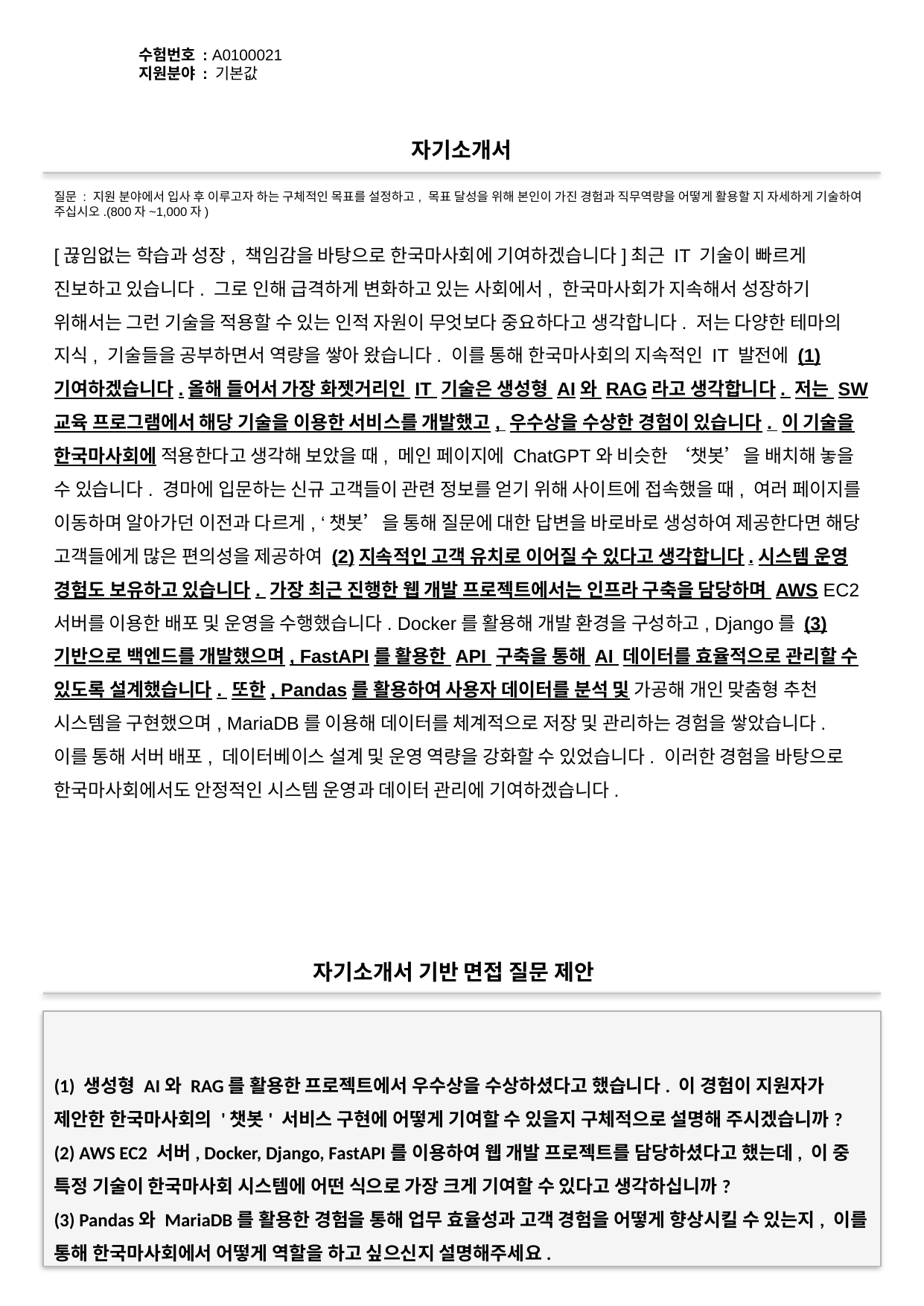

수험번호 : A0100021
지원분야 : 기본값
#

자기소개서

질문 : 지원 분야에서 입사 후 이루고자 하는 구체적인 목표를 설정하고, 목표 달성을 위해 본인이 가진 경험과 직무역량을 어떻게 활용할 지 자세하게 기술하여 주십시오.(800자~1,000자)

[끊임없는 학습과 성장, 책임감을 바탕으로 한국마사회에 기여하겠습니다]최근 IT 기술이 빠르게 진보하고 있습니다. 그로 인해 급격하게 변화하고 있는 사회에서, 한국마사회가 지속해서 성장하기 위해서는 그런 기술을 적용할 수 있는 인적 자원이 무엇보다 중요하다고 생각합니다. 저는 다양한 테마의 지식, 기술들을 공부하면서 역량을 쌓아 왔습니다. 이를 통해 한국마사회의 지속적인 IT 발전에 (1)기여하겠습니다.올해 들어서 가장 화젯거리인 IT 기술은 생성형 AI와 RAG라고 생각합니다. 저는 SW 교육 프로그램에서 해당 기술을 이용한 서비스를 개발했고, 우수상을 수상한 경험이 있습니다. 이 기술을 한국마사회에 적용한다고 생각해 보았을 때, 메인 페이지에 ChatGPT와 비슷한 ‘챗봇’을 배치해 놓을 수 있습니다. 경마에 입문하는 신규 고객들이 관련 정보를 얻기 위해 사이트에 접속했을 때, 여러 페이지를 이동하며 알아가던 이전과 다르게, ‘챗봇’을 통해 질문에 대한 답변을 바로바로 생성하여 제공한다면 해당 고객들에게 많은 편의성을 제공하여 (2)지속적인 고객 유치로 이어질 수 있다고 생각합니다.시스템 운영 경험도 보유하고 있습니다. 가장 최근 진행한 웹 개발 프로젝트에서는 인프라 구축을 담당하며 AWS EC2 서버를 이용한 배포 및 운영을 수행했습니다. Docker를 활용해 개발 환경을 구성하고, Django를 (3)기반으로 백엔드를 개발했으며, FastAPI를 활용한 API 구축을 통해 AI 데이터를 효율적으로 관리할 수 있도록 설계했습니다. 또한, Pandas를 활용하여 사용자 데이터를 분석 및 가공해 개인 맞춤형 추천 시스템을 구현했으며, MariaDB를 이용해 데이터를 체계적으로 저장 및 관리하는 경험을 쌓았습니다. 이를 통해 서버 배포, 데이터베이스 설계 및 운영 역량을 강화할 수 있었습니다. 이러한 경험을 바탕으로 한국마사회에서도 안정적인 시스템 운영과 데이터 관리에 기여하겠습니다.

자기소개서 기반 면접 질문 제안

(1) 생성형 AI와 RAG를 활용한 프로젝트에서 우수상을 수상하셨다고 했습니다. 이 경험이 지원자가 제안한 한국마사회의 '챗봇' 서비스 구현에 어떻게 기여할 수 있을지 구체적으로 설명해 주시겠습니까?
(2) AWS EC2 서버, Docker, Django, FastAPI를 이용하여 웹 개발 프로젝트를 담당하셨다고 했는데, 이 중 특정 기술이 한국마사회 시스템에 어떤 식으로 가장 크게 기여할 수 있다고 생각하십니까?
(3) Pandas와 MariaDB를 활용한 경험을 통해 업무 효율성과 고객 경험을 어떻게 향상시킬 수 있는지, 이를 통해 한국마사회에서 어떻게 역할을 하고 싶으신지 설명해주세요.